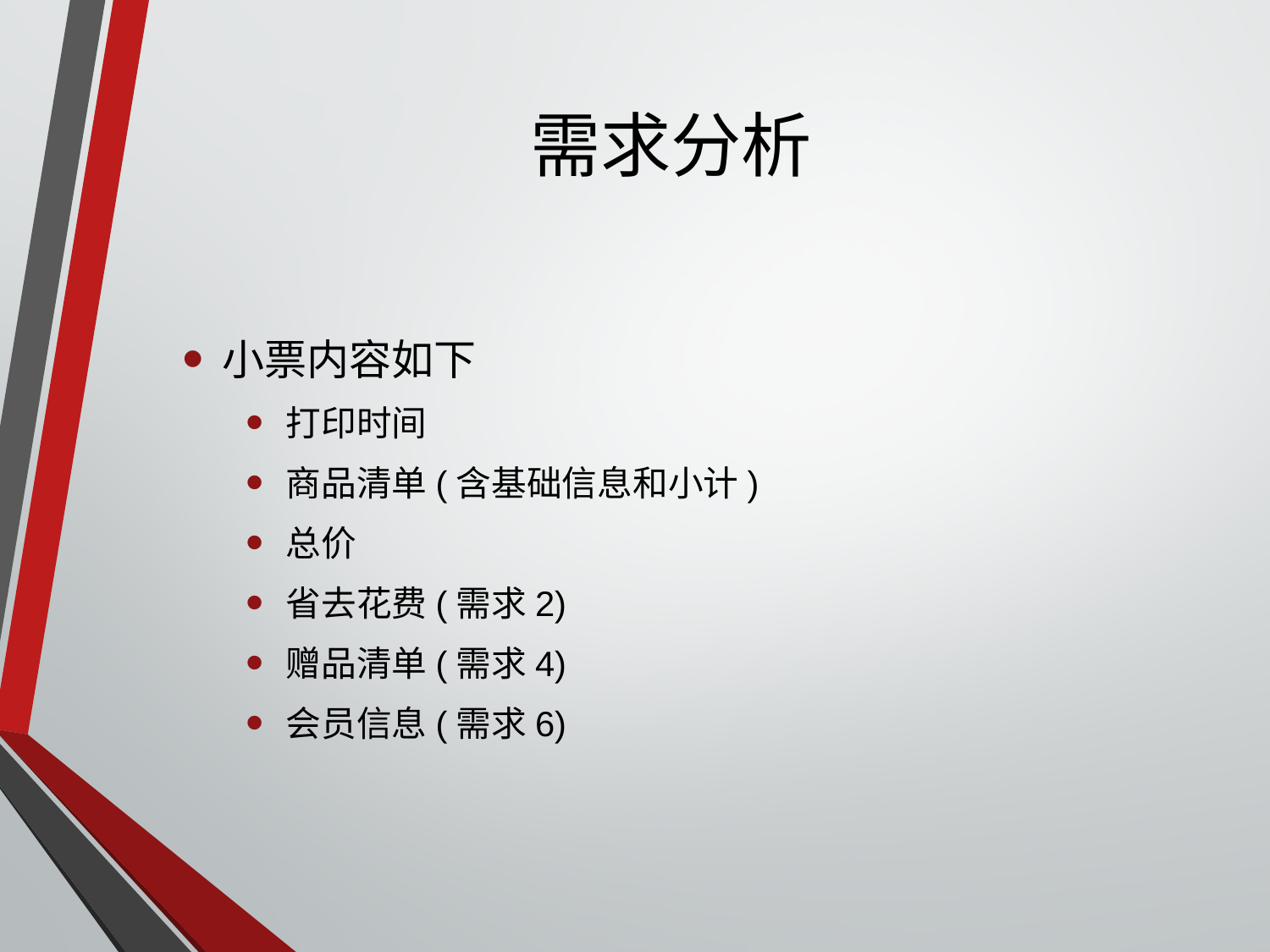

# 需求分析
小票内容如下
打印时间
商品清单(含基础信息和小计)
总价
省去花费(需求2)
赠品清单(需求4)
会员信息(需求6)